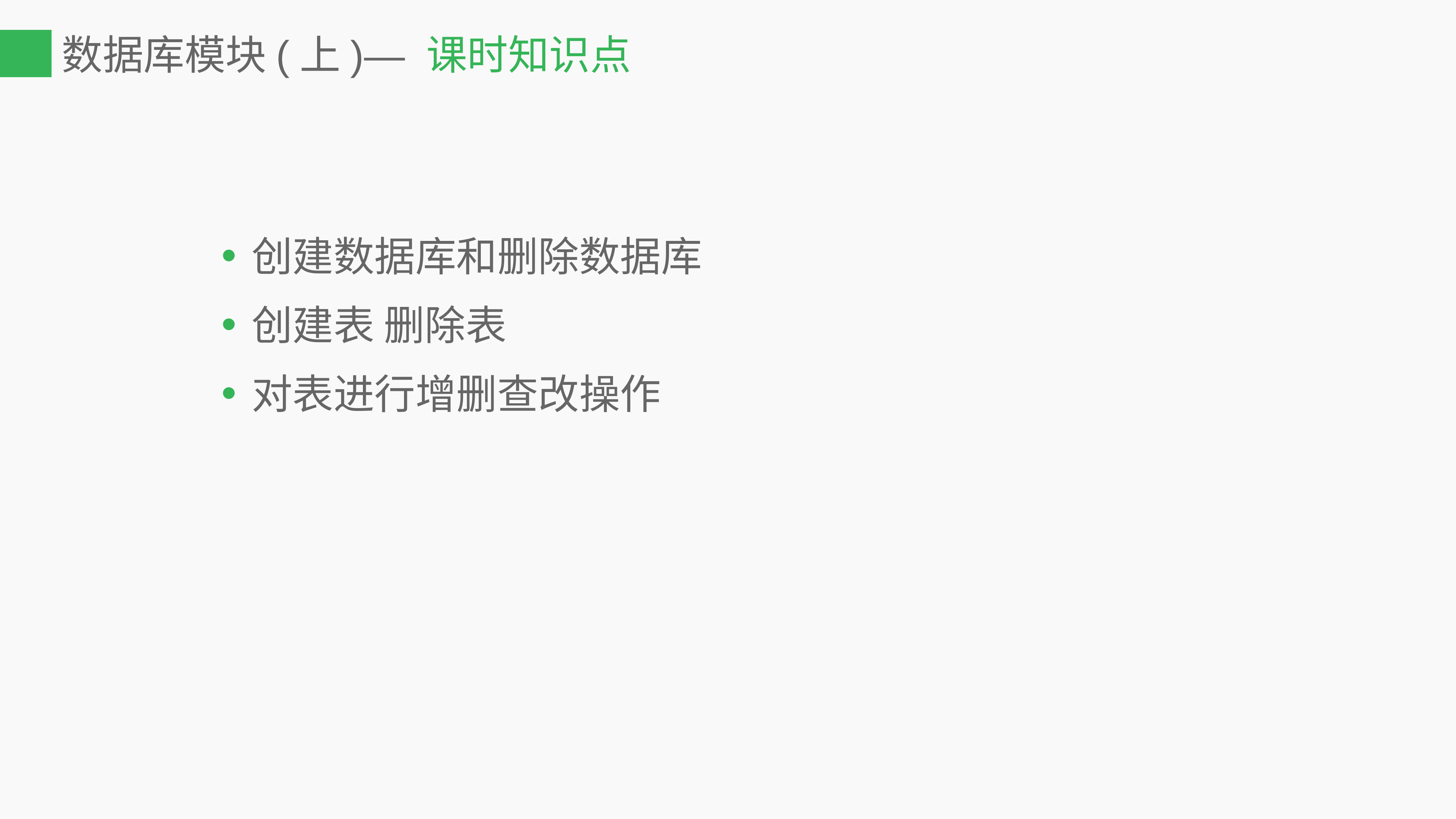

# 数据库模块(上)— 课时知识点
创建数据库和删除数据库
创建表 删除表
对表进行增删查改操作